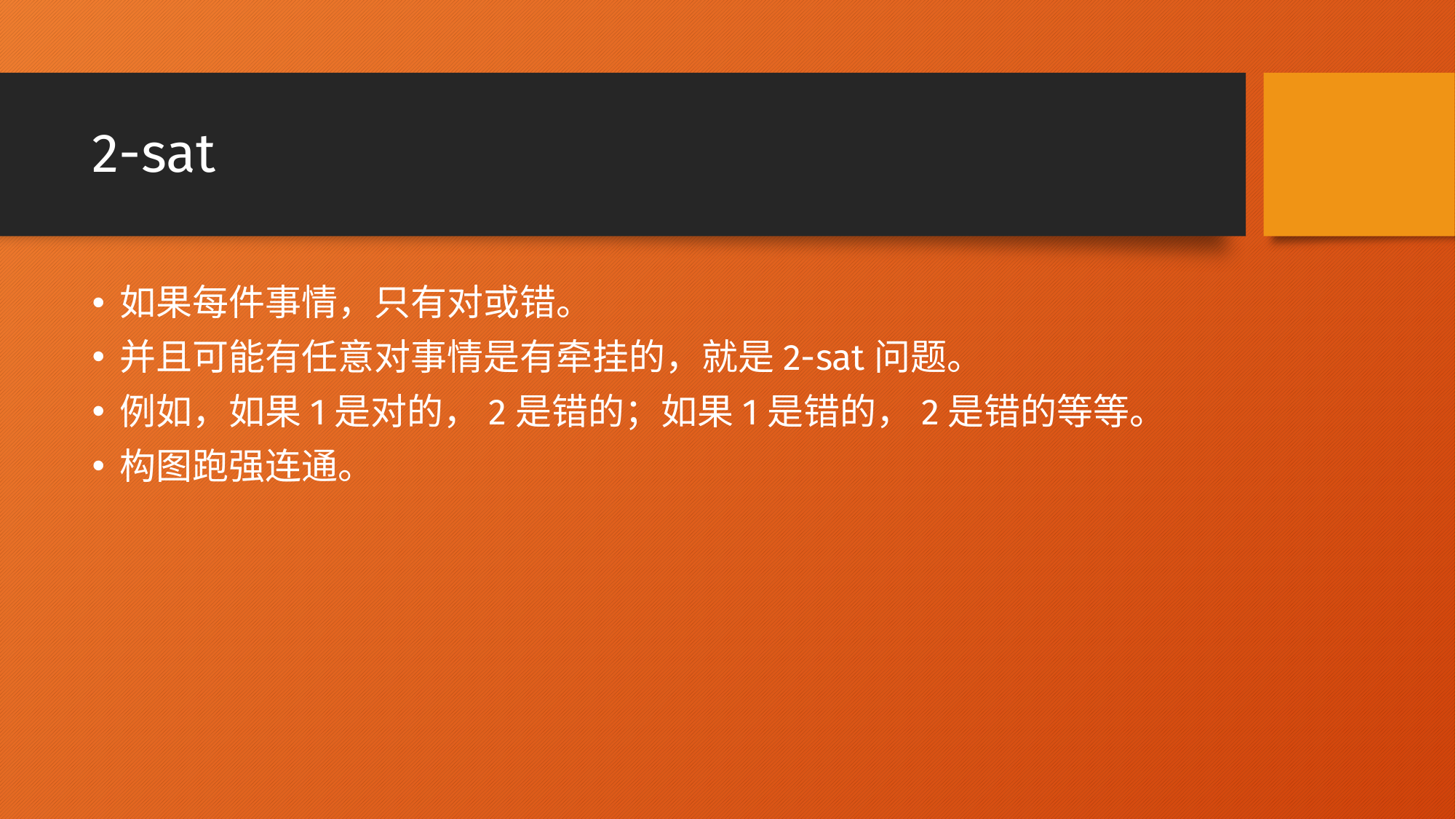

# 2-sat
如果每件事情，只有对或错。
并且可能有任意对事情是有牵挂的，就是2-sat问题。
例如，如果1是对的，2是错的；如果1是错的，2是错的等等。
构图跑强连通。